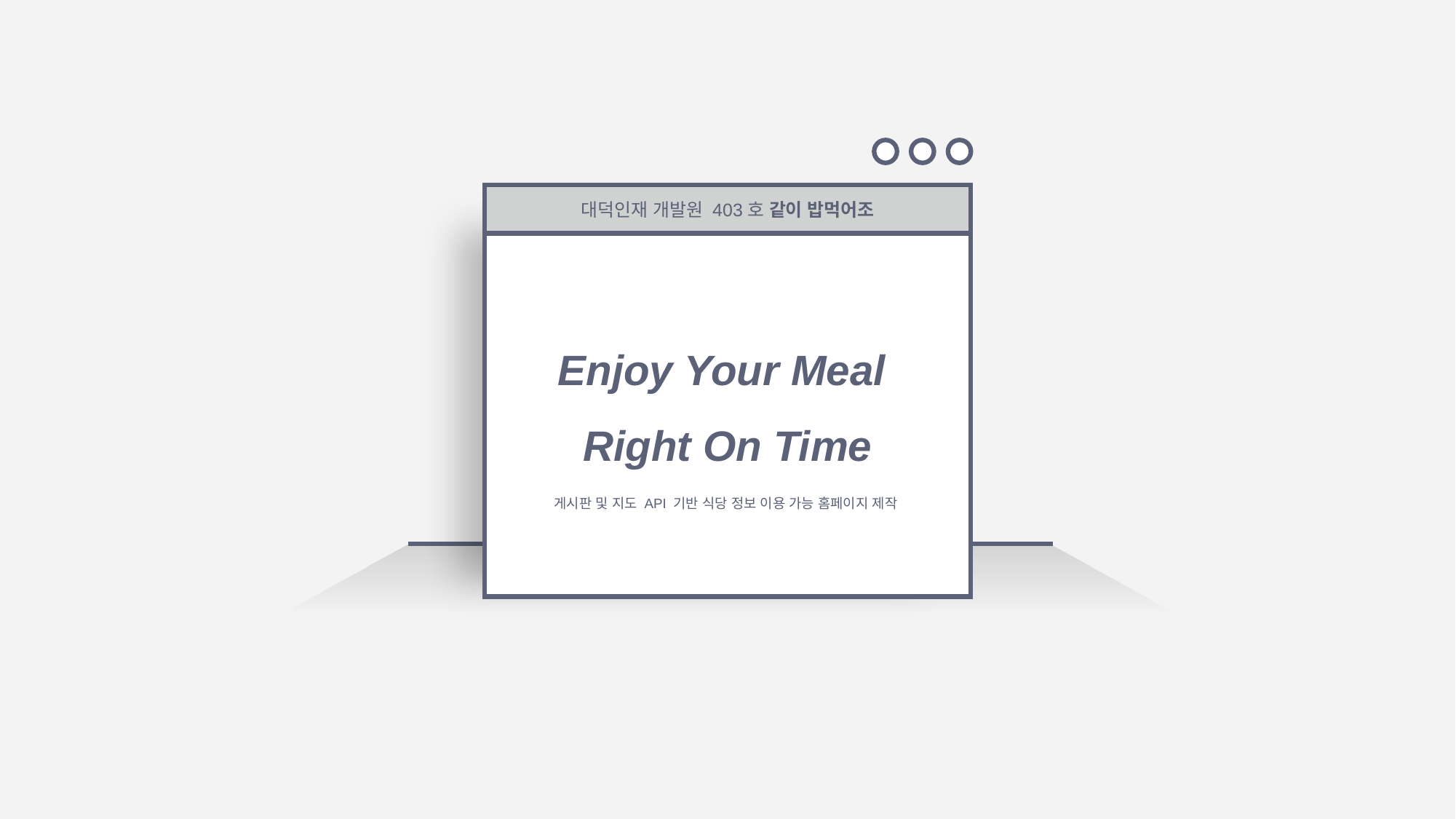

대덕인재 개발원 403호 같이 밥먹어조
Enjoy Your Meal
Right On Time
게시판 및 지도 API 기반 식당 정보 이용 가능 홈페이지 제작